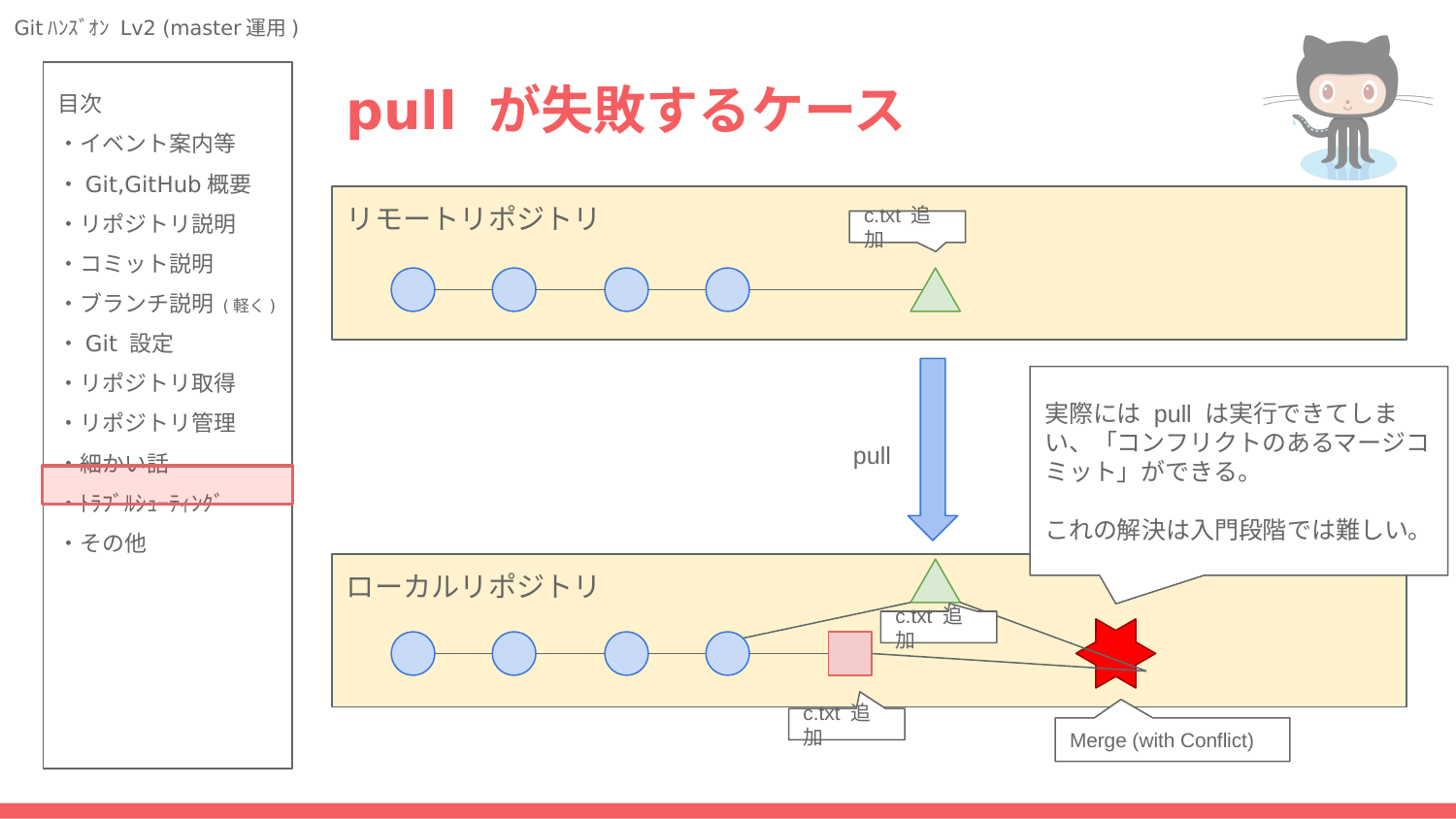

# pull が失敗するケース
リモートリポジトリ
c.txt 追加

実際には pull は実行できてしまい、「コンフリクトのあるマージコミット」ができる。
これの解決は入門段階では難しい。

pull

ローカルリポジトリ

c.txt 追加

c.txt 追加
Merge (with Conflict)